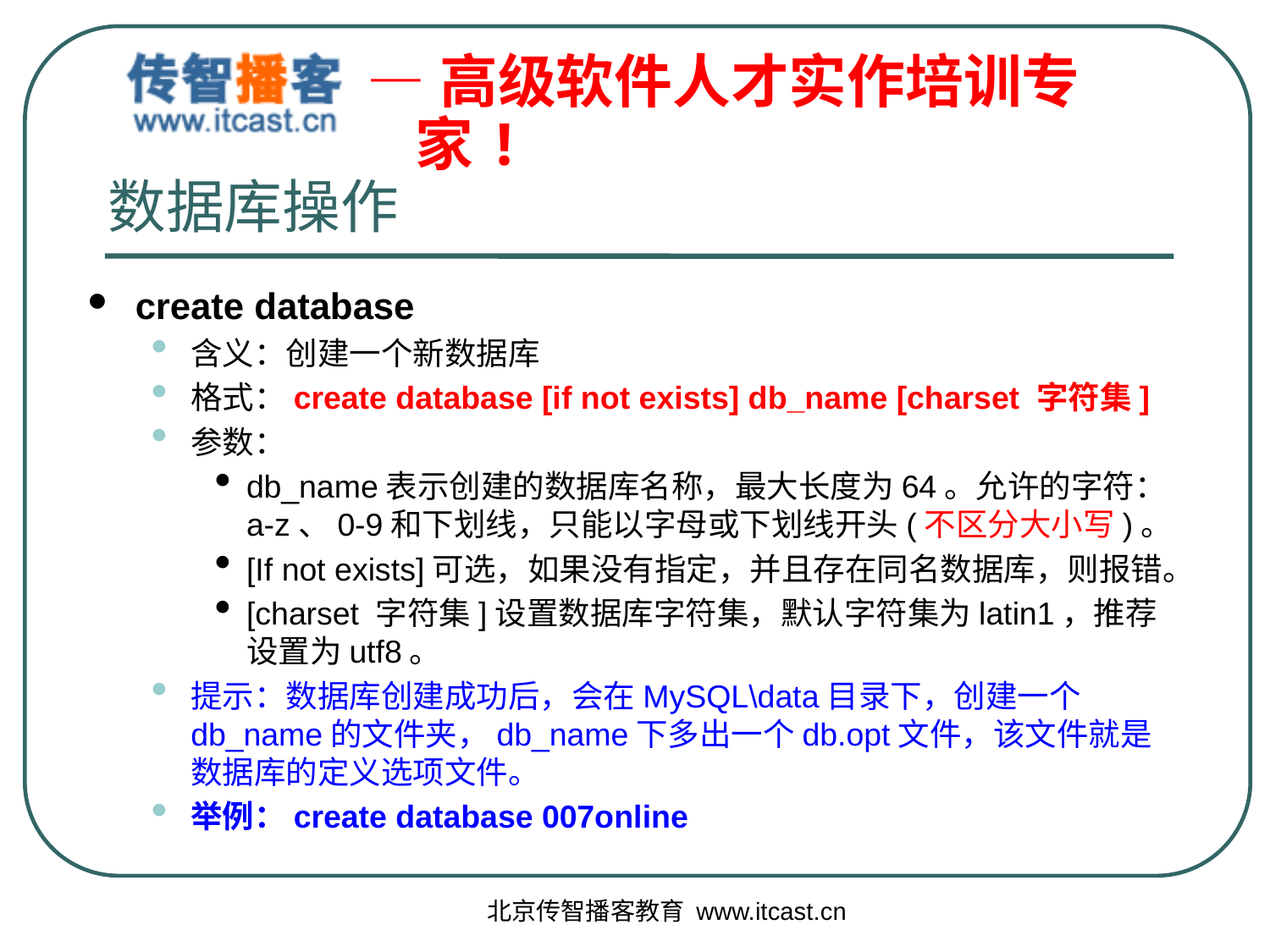

# 数据库操作
create database
含义：创建一个新数据库
格式：create database [if not exists] db_name [charset 字符集]
参数：
db_name表示创建的数据库名称，最大长度为64。允许的字符：a-z、0-9和下划线，只能以字母或下划线开头(不区分大小写)。
[If not exists]可选，如果没有指定，并且存在同名数据库，则报错。
[charset 字符集]设置数据库字符集，默认字符集为latin1，推荐设置为utf8。
提示：数据库创建成功后，会在MySQL\data目录下，创建一个db_name的文件夹，db_name下多出一个db.opt文件，该文件就是数据库的定义选项文件。
举例：create database 007online